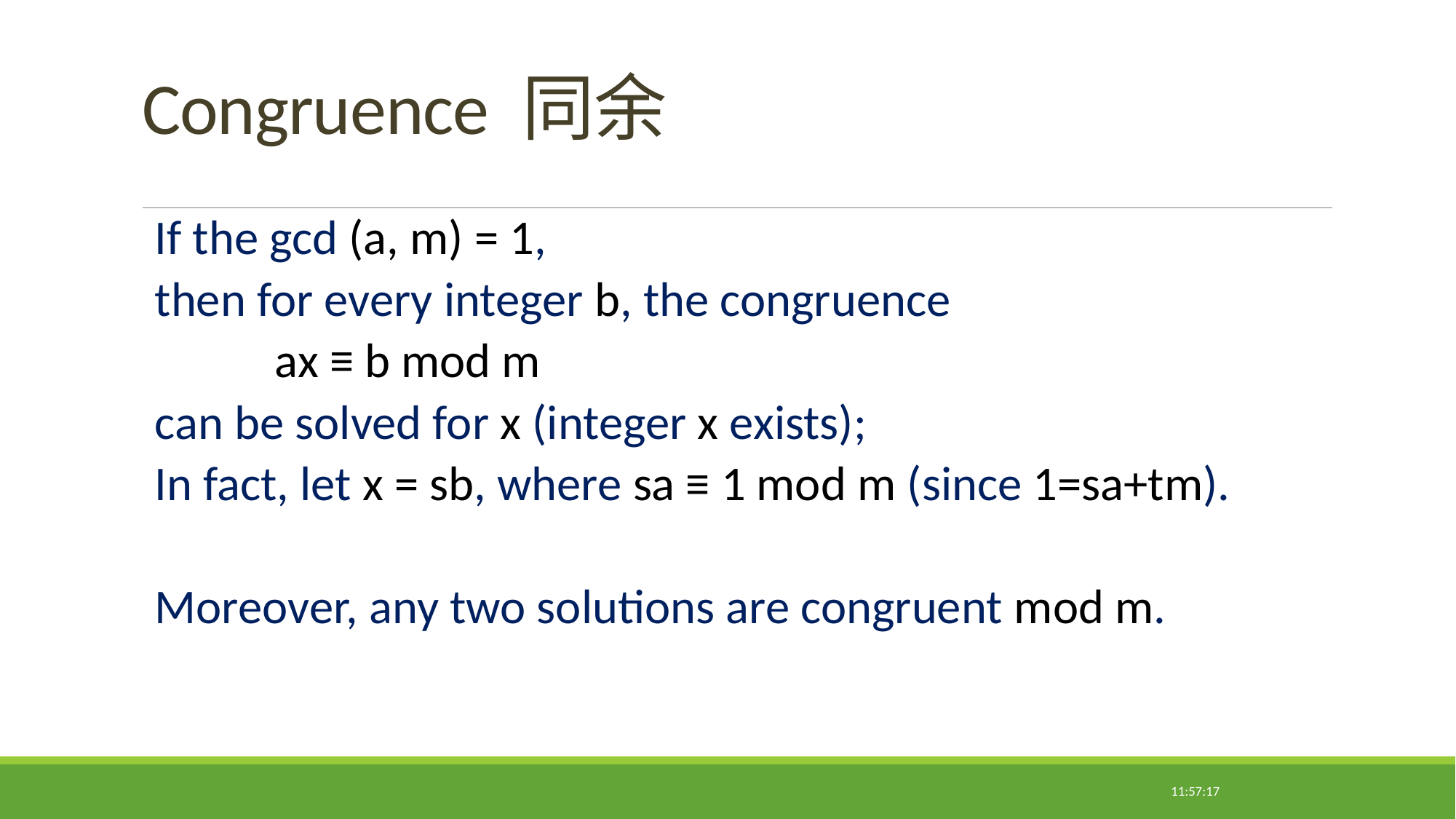

# Congruence 同余
If the gcd (a, m) = 1,
then for every integer b, the congruence
	 ax ≡ b mod m
can be solved for x (integer x exists);
In fact, let x = sb, where sa ≡ 1 mod m (since 1=sa+tm).

Moreover, any two solutions are congruent mod m.
11:57:17